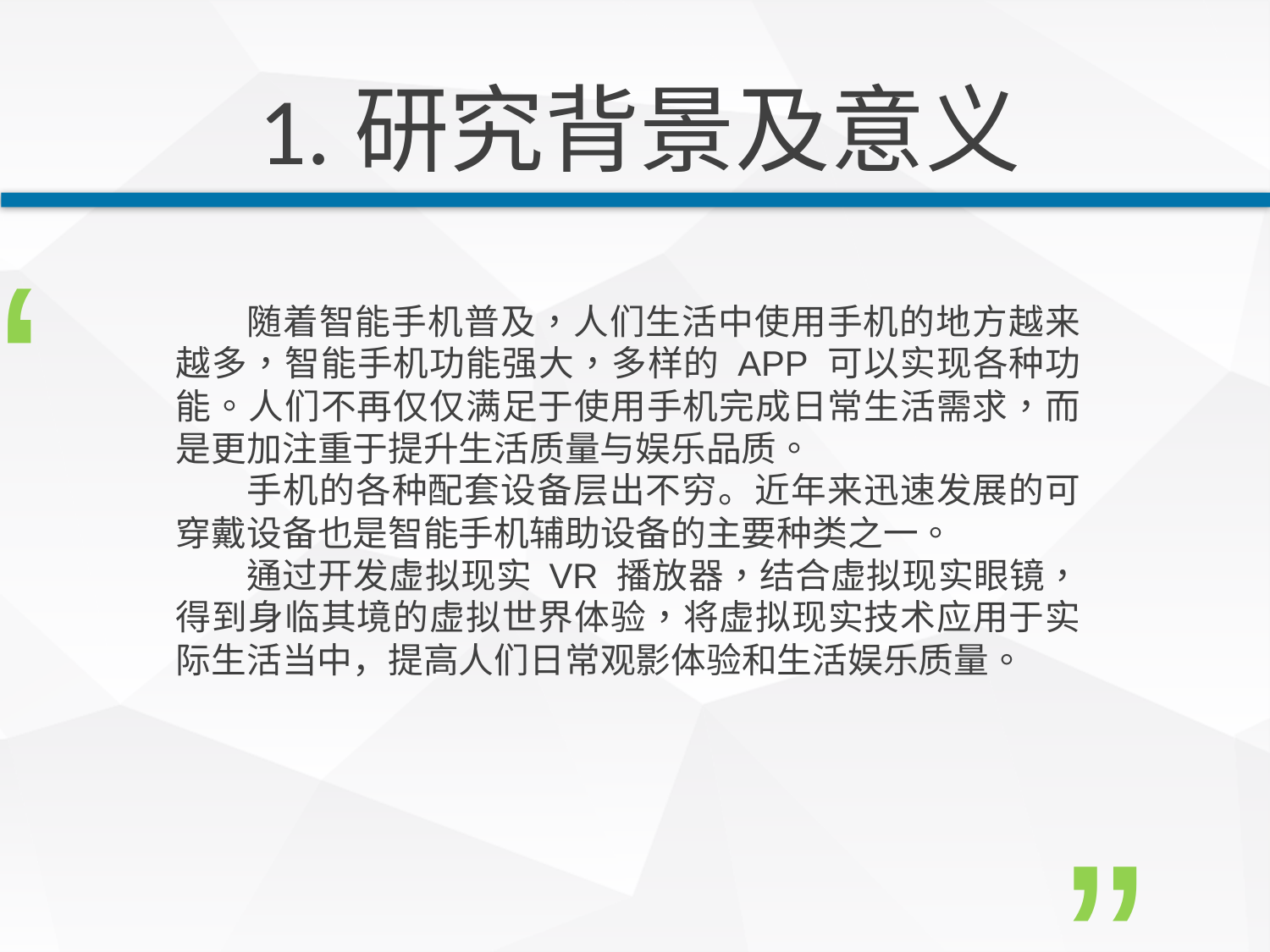

1.研究背景及意义

“
随着智能手机普及，人们生活中使用手机的地方越来越多，智能手机功能强大，多样的 APP 可以实现各种功能。人们不再仅仅满足于使用手机完成日常生活需求，而是更加注重于提升生活质量与娱乐品质。
手机的各种配套设备层出不穷。近年来迅速发展的可穿戴设备也是智能手机辅助设备的主要种类之一。
通过开发虚拟现实 VR 播放器，结合虚拟现实眼镜，得到身临其境的虚拟世界体验，将虚拟现实技术应用于实际生活当中，提高人们日常观影体验和生活娱乐质量。

”